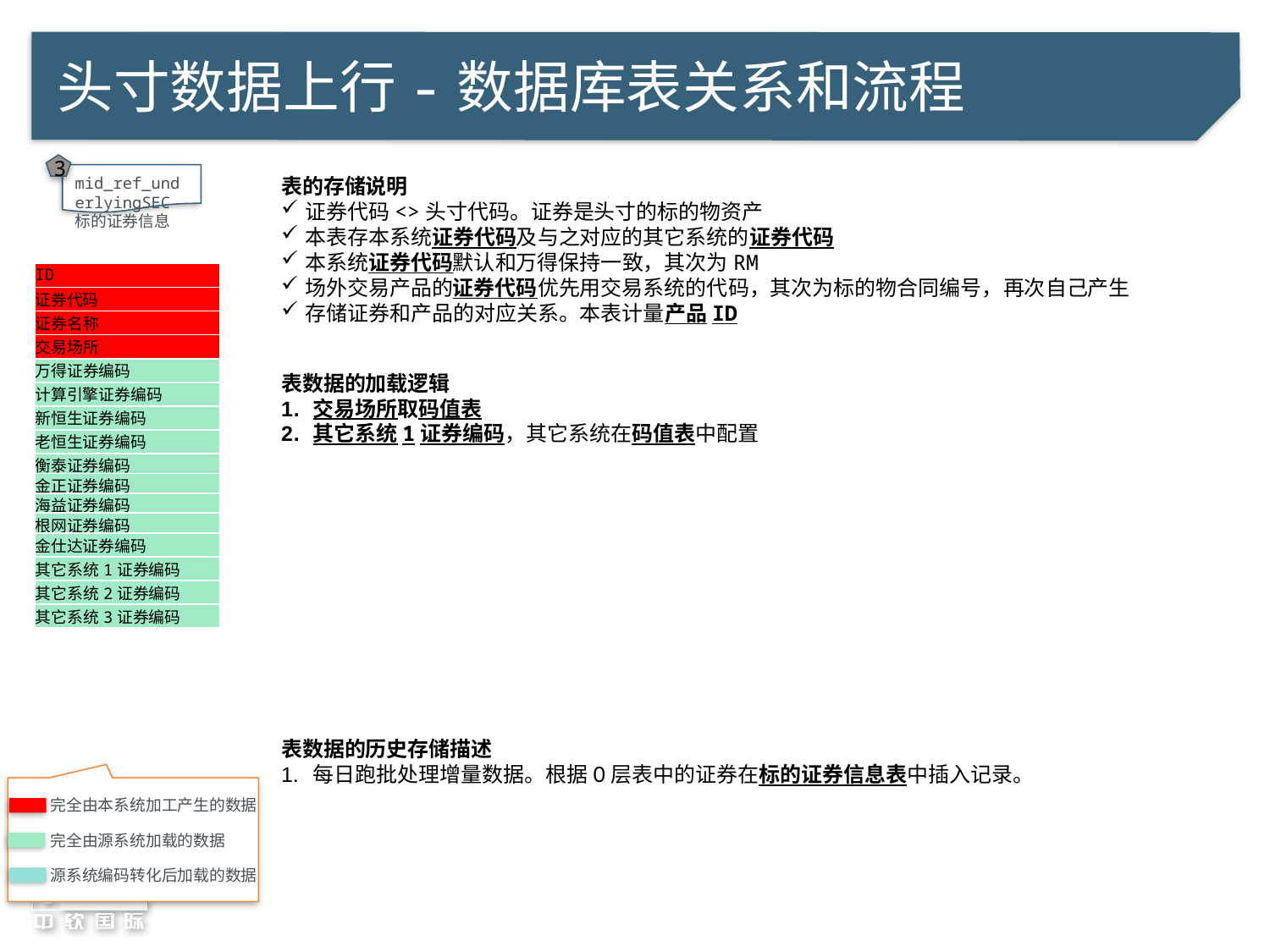

# 头寸数据上行-数据库表关系和流程
3

mid_ref_underlyingSEC
标的证券信息
表的存储说明
证券代码<>头寸代码。证券是头寸的标的物资产
本表存本系统证券代码及与之对应的其它系统的证券代码
本系统证券代码默认和万得保持一致，其次为RM
场外交易产品的证券代码优先用交易系统的代码，其次为标的物合同编号，再次自己产生
存储证券和产品的对应关系。本表计量产品ID
| ID |
| --- |
| 证券代码 |
| 证券名称 |
| 交易场所 |
| 万得证券编码 |
| 计算引擎证券编码 |
| 新恒生证券编码 |
| 老恒生证券编码 |
| 衡泰证券编码 |
| 金正证券编码 |
| 海益证券编码 |
| 根网证券编码 |
| 金仕达证券编码 |
| 其它系统1证券编码 |
| 其它系统2证券编码 |
| 其它系统3证券编码 |
表数据的加载逻辑
交易场所取码值表
其它系统1证券编码，其它系统在码值表中配置
表数据的历史存储描述
每日跑批处理增量数据。根据O层表中的证券在标的证券信息表中插入记录。

完全由本系统加工产生的数据

完全由源系统加载的数据

源系统编码转化后加载的数据